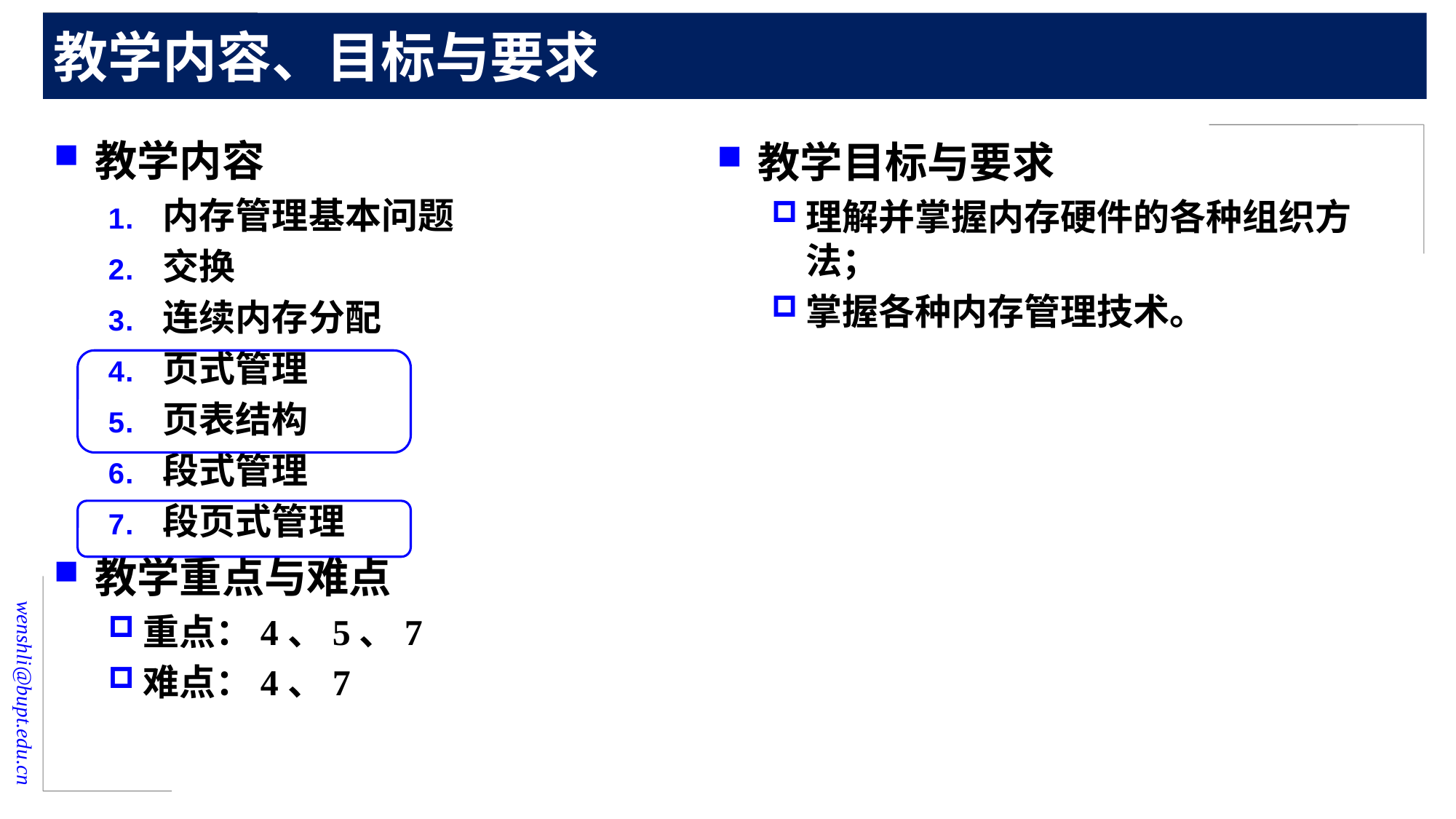

# 教学内容、目标与要求
教学内容
内存管理基本问题
交换
连续内存分配
页式管理
页表结构
段式管理
段页式管理
教学重点与难点
重点：4、5、7
难点：4、7
教学目标与要求
理解并掌握内存硬件的各种组织方法；
掌握各种内存管理技术。

2